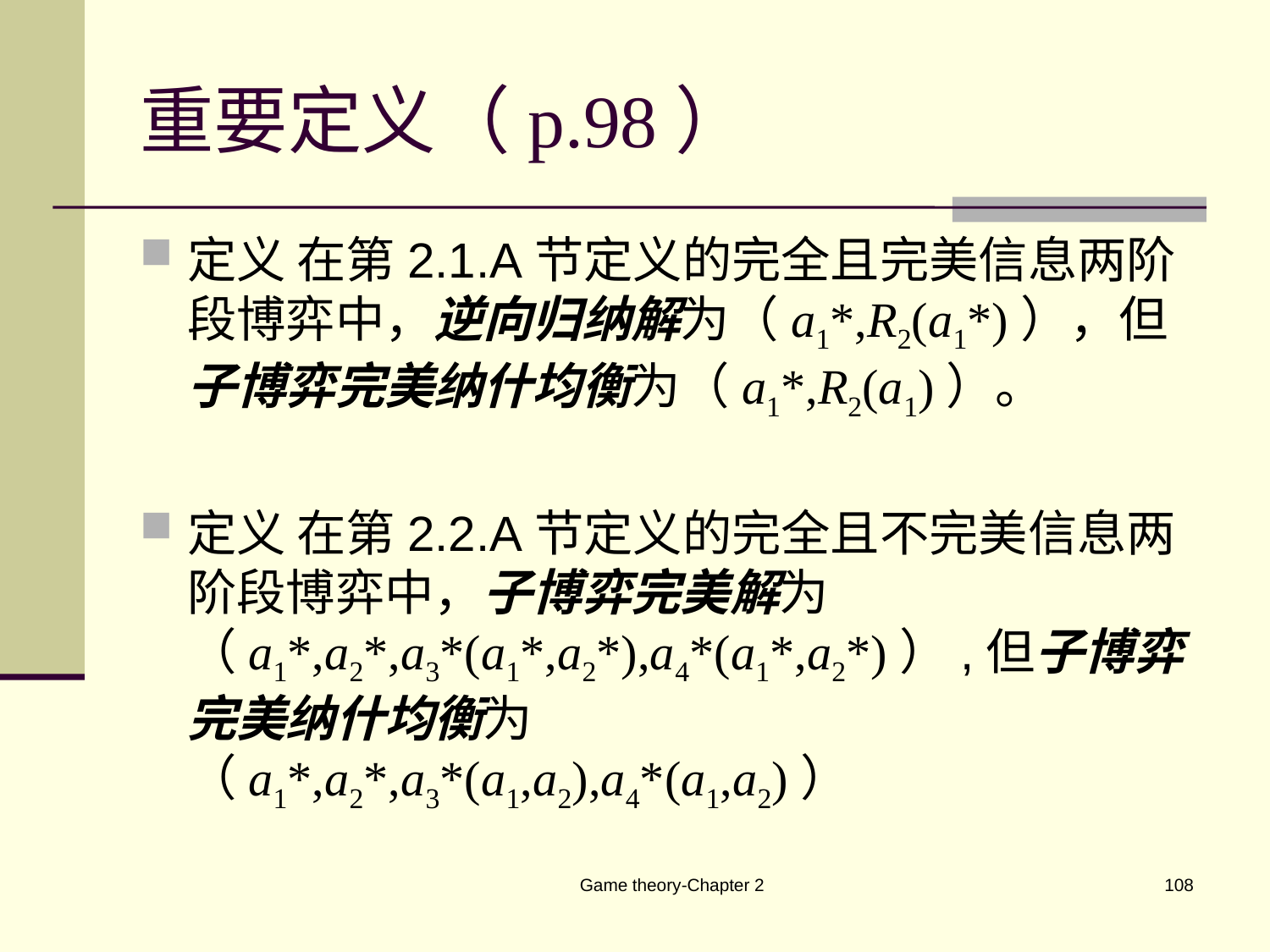

# 重要定义（p.98）
定义 在第2.1.A节定义的完全且完美信息两阶段博弈中，逆向归纳解为（a1*,R2(a1*)），但子博弈完美纳什均衡为（a1*,R2(a1)）。

定义 在第2.2.A节定义的完全且不完美信息两阶段博弈中，子博弈完美解为（a1*,a2*,a3*(a1*,a2*),a4*(a1*,a2*)）,但子博弈完美纳什均衡为（a1*,a2*,a3*(a1,a2),a4*(a1,a2)）
Game theory-Chapter 2
108